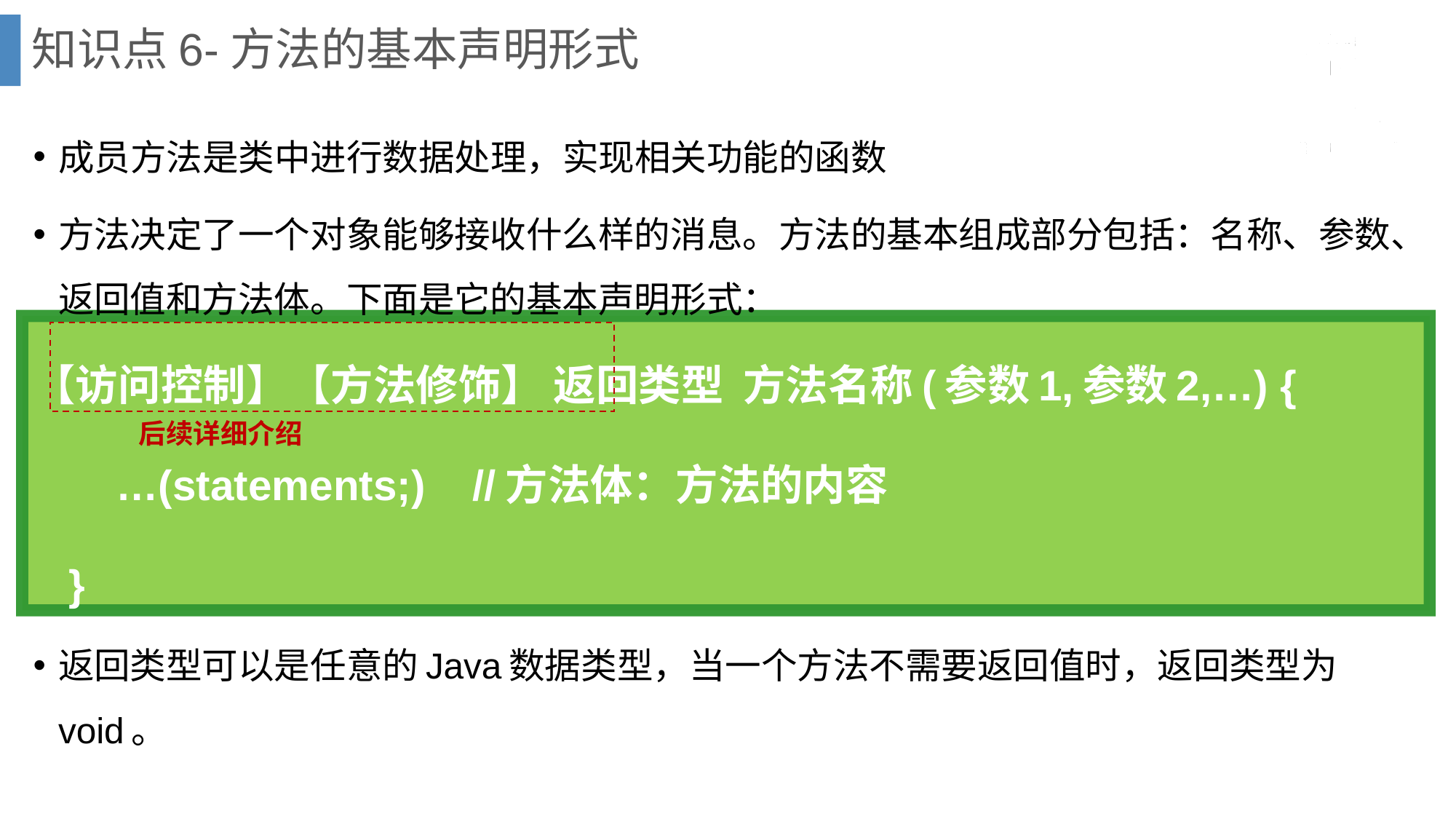

# 知识点6-方法的基本声明形式
成员方法是类中进行数据处理，实现相关功能的函数
方法决定了一个对象能够接收什么样的消息。方法的基本组成部分包括：名称、参数、返回值和方法体。下面是它的基本声明形式：
【访问控制】【方法修饰】 返回类型  方法名称(参数1,参数2,…) {
       …(statements;)    //方法体：方法的内容
   }
返回类型可以是任意的Java数据类型，当一个方法不需要返回值时，返回类型为void。

后续详细介绍